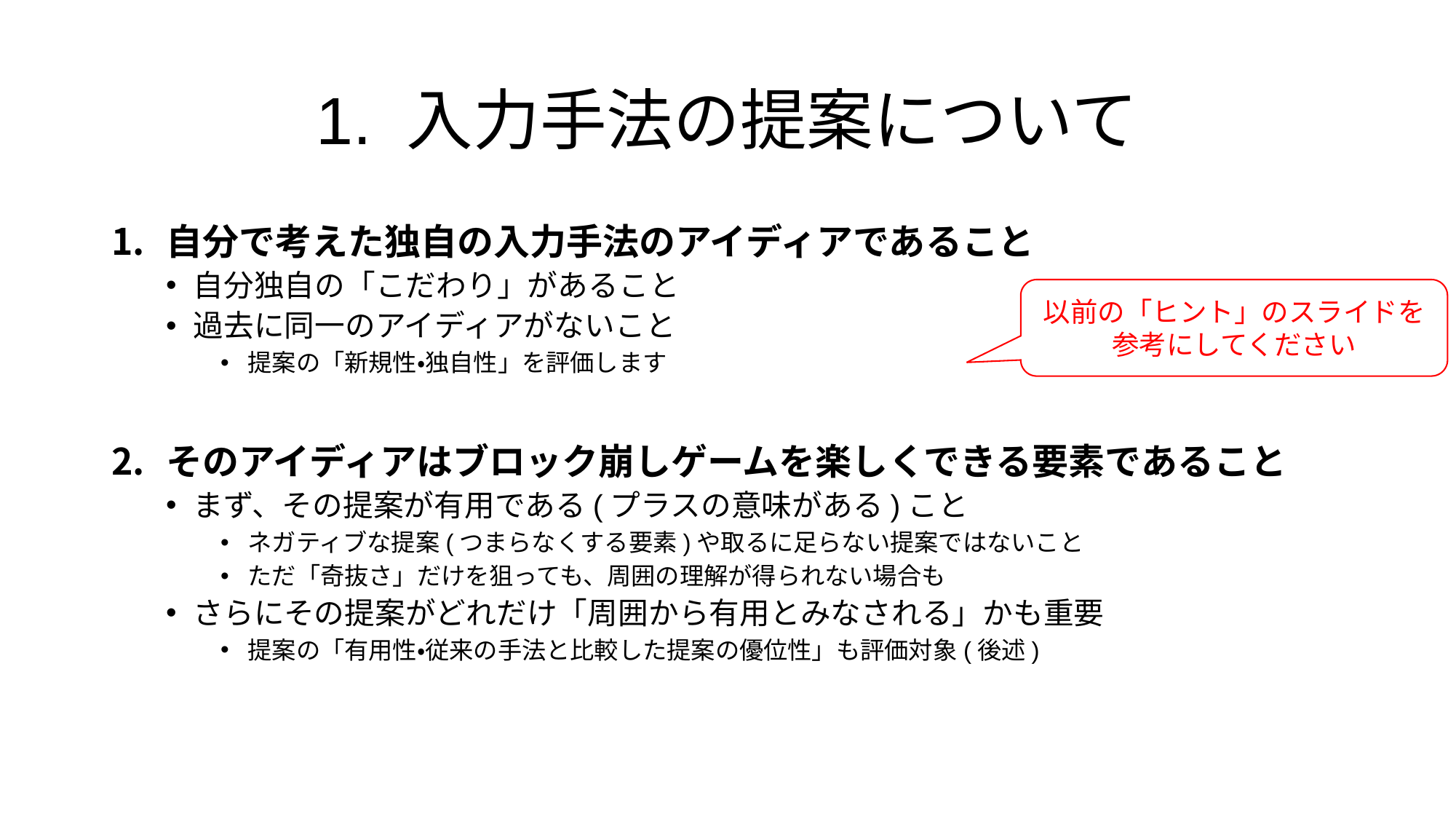

# 1. 入力手法の提案について
自分で考えた独自の入力手法のアイディアであること
自分独自の「こだわり」があること
過去に同一のアイディアがないこと
提案の「新規性・独自性」を評価します

そのアイディアはブロック崩しゲームを楽しくできる要素であること
まず、その提案が有用である(プラスの意味がある)こと
ネガティブな提案(つまらなくする要素)や取るに足らない提案ではないこと
ただ「奇抜さ」だけを狙っても、周囲の理解が得られない場合も
さらにその提案がどれだけ「周囲から有用とみなされる」かも重要
提案の「有用性・従来の手法と比較した提案の優位性」も評価対象(後述)
以前の「ヒント」のスライドを
参考にしてください